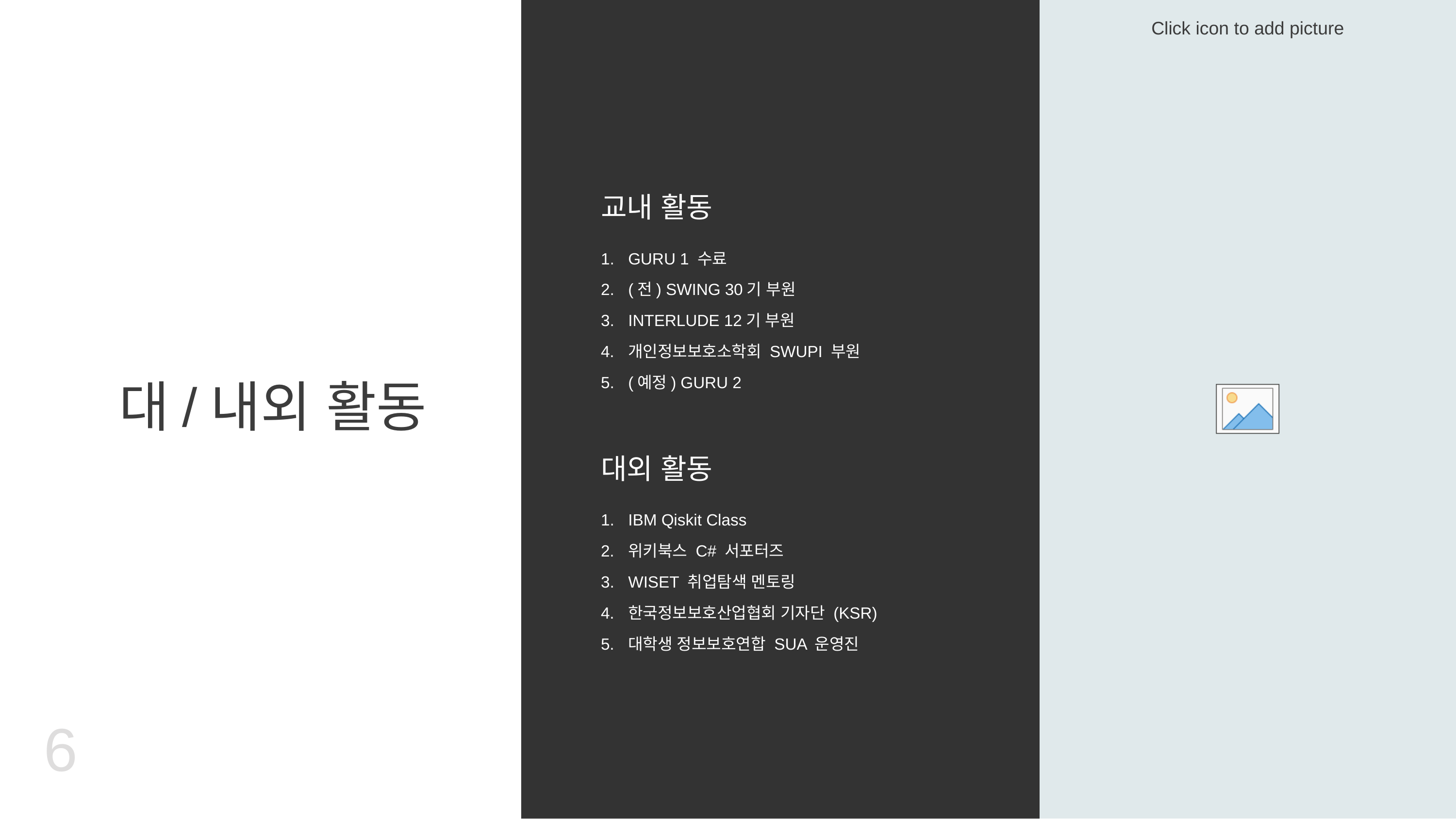

교내 활동
GURU 1 수료
(전) SWING 30기 부원
INTERLUDE 12기 부원
개인정보보호소학회 SWUPI 부원
(예정) GURU 2

# 대/내외 활동
대외 활동
IBM Qiskit Class
위키북스 C# 서포터즈
WISET 취업탐색 멘토링
한국정보보호산업협회 기자단 (KSR)
대학생 정보보호연합 SUA 운영진

6